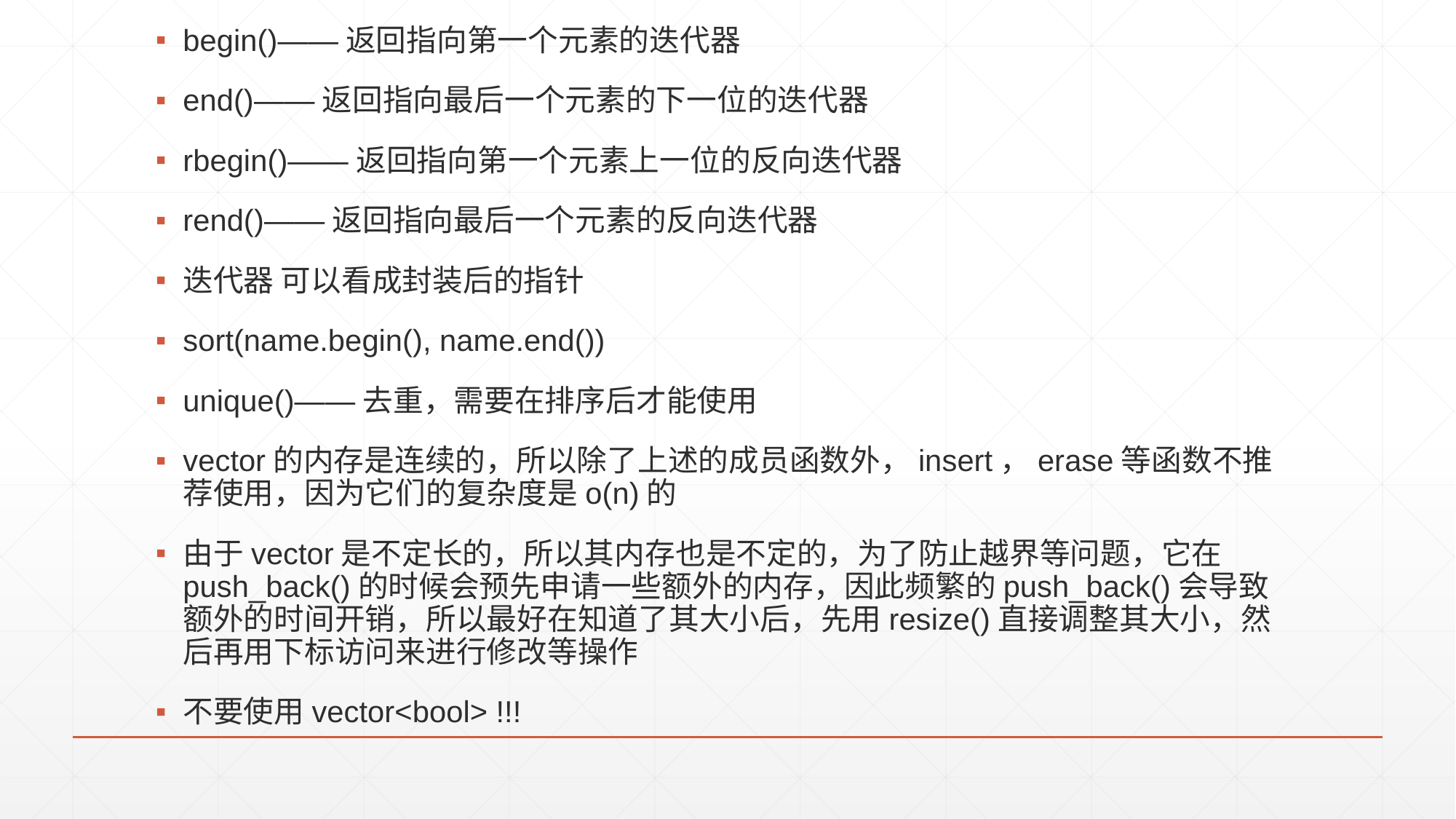

begin()——返回指向第一个元素的迭代器
end()——返回指向最后一个元素的下一位的迭代器
rbegin()——返回指向第一个元素上一位的反向迭代器
rend()——返回指向最后一个元素的反向迭代器
迭代器 可以看成封装后的指针
sort(name.begin(), name.end())
unique()——去重，需要在排序后才能使用
vector的内存是连续的，所以除了上述的成员函数外，insert，erase等函数不推荐使用，因为它们的复杂度是o(n)的
由于vector是不定长的，所以其内存也是不定的，为了防止越界等问题，它在push_back()的时候会预先申请一些额外的内存，因此频繁的push_back()会导致额外的时间开销，所以最好在知道了其大小后，先用resize()直接调整其大小，然后再用下标访问来进行修改等操作
不要使用vector<bool> !!!